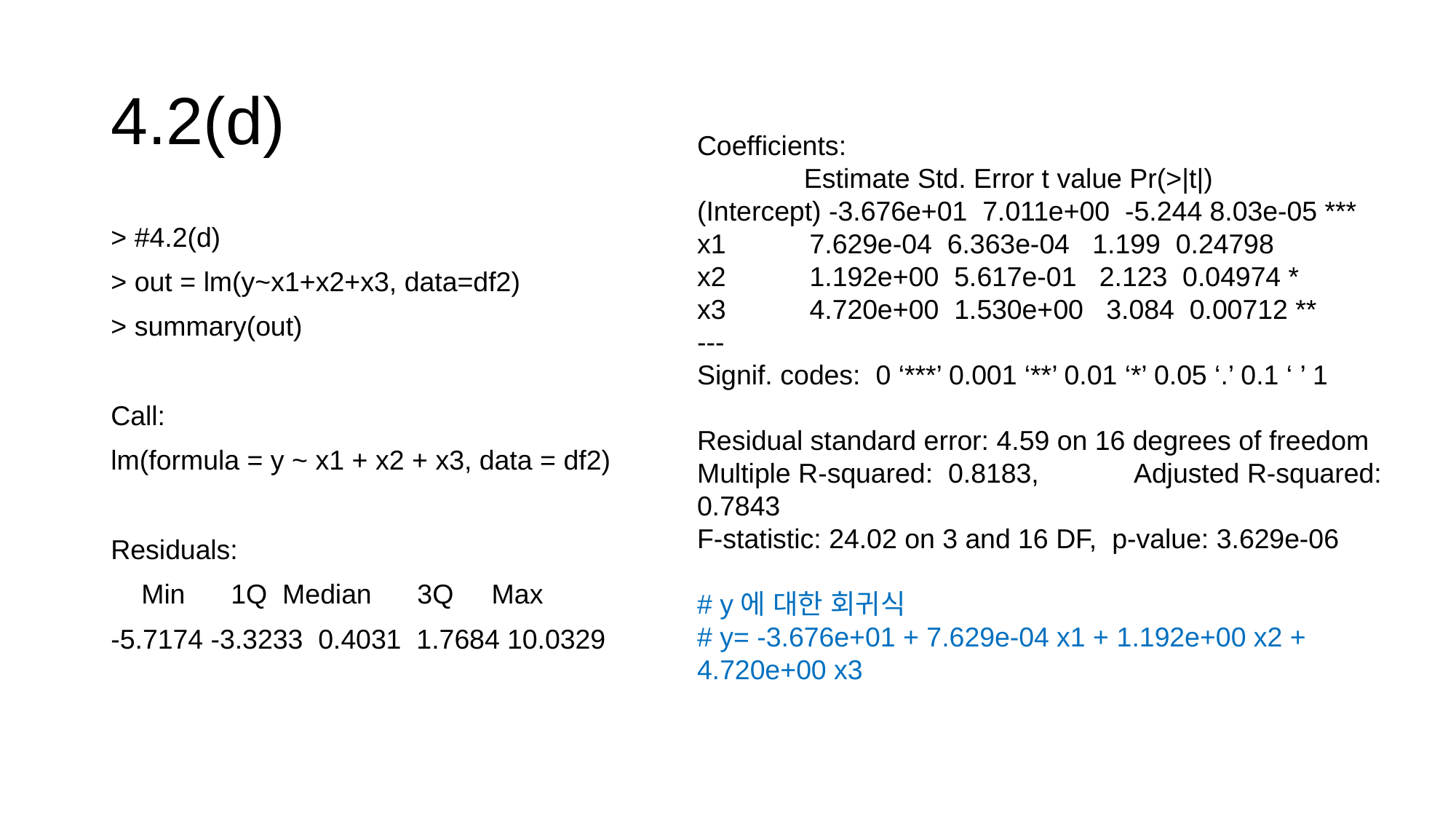

# 4.2(d)
Coefficients:
              Estimate Std. Error t value Pr(>|t|)
(Intercept) -3.676e+01  7.011e+00  -5.244 8.03e-05 ***
x1           7.629e-04  6.363e-04   1.199  0.24798
x2           1.192e+00  5.617e-01   2.123  0.04974 *
x3           4.720e+00  1.530e+00   3.084  0.00712 **
---
Signif. codes:  0 ‘***’ 0.001 ‘**’ 0.01 ‘*’ 0.05 ‘.’ 0.1 ‘ ’ 1

Residual standard error: 4.59 on 16 degrees of freedom
Multiple R-squared:  0.8183,	Adjusted R-squared:  0.7843
F-statistic: 24.02 on 3 and 16 DF,  p-value: 3.629e-06

# y에 대한 회귀식
# y= -3.676e+01 + 7.629e-04 x1 + 1.192e+00 x2 + 4.720e+00 x3
> #4.2(d)
> out = lm(y~x1+x2+x3, data=df2)
> summary(out)

Call:
lm(formula = y ~ x1 + x2 + x3, data = df2)

Residuals:
    Min      1Q  Median      3Q     Max
-5.7174 -3.3233  0.4031  1.7684 10.0329